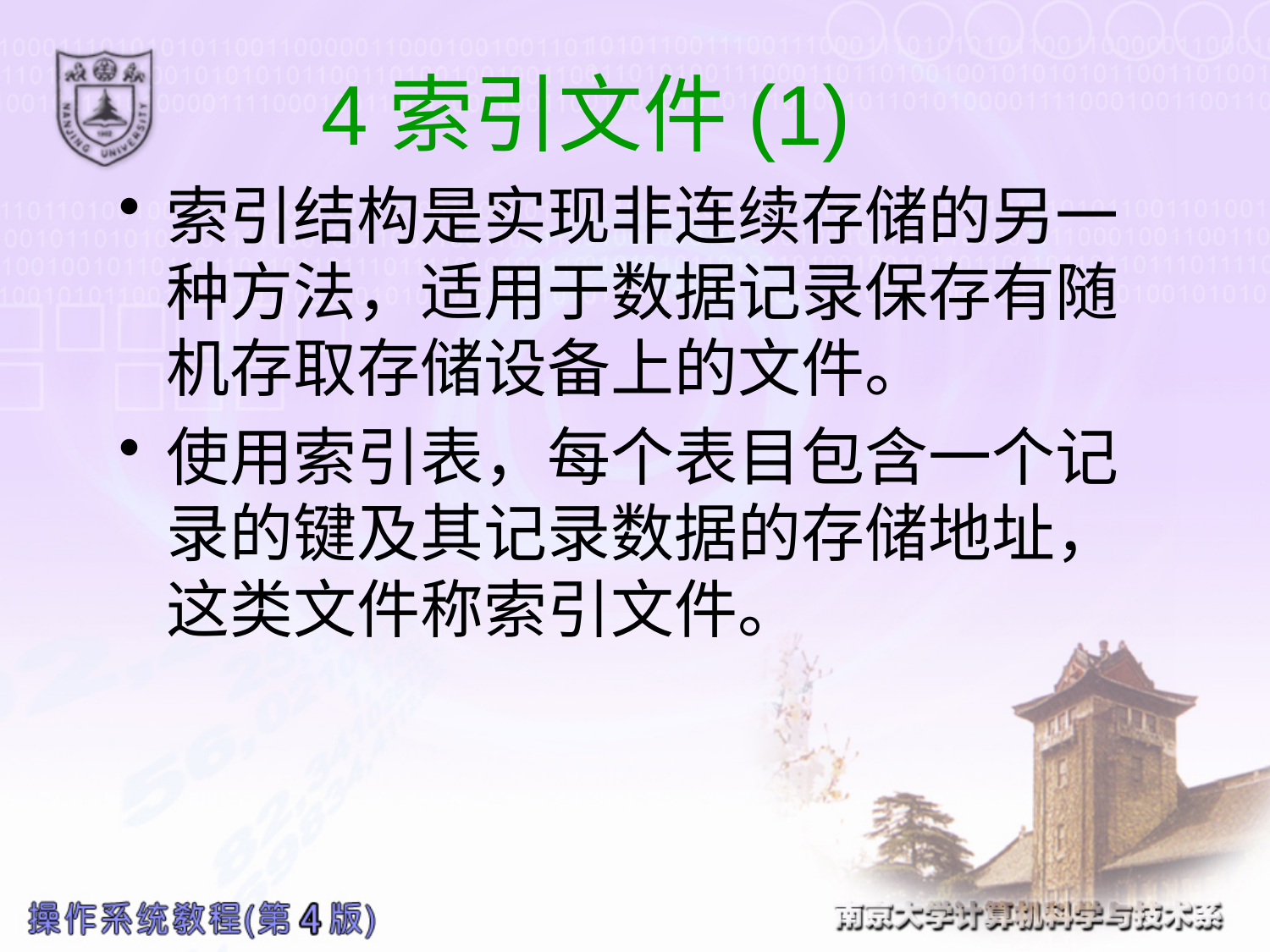

# 4索引文件(1)
索引结构是实现非连续存储的另一种方法，适用于数据记录保存有随机存取存储设备上的文件。
使用索引表，每个表目包含一个记录的键及其记录数据的存储地址，这类文件称索引文件。